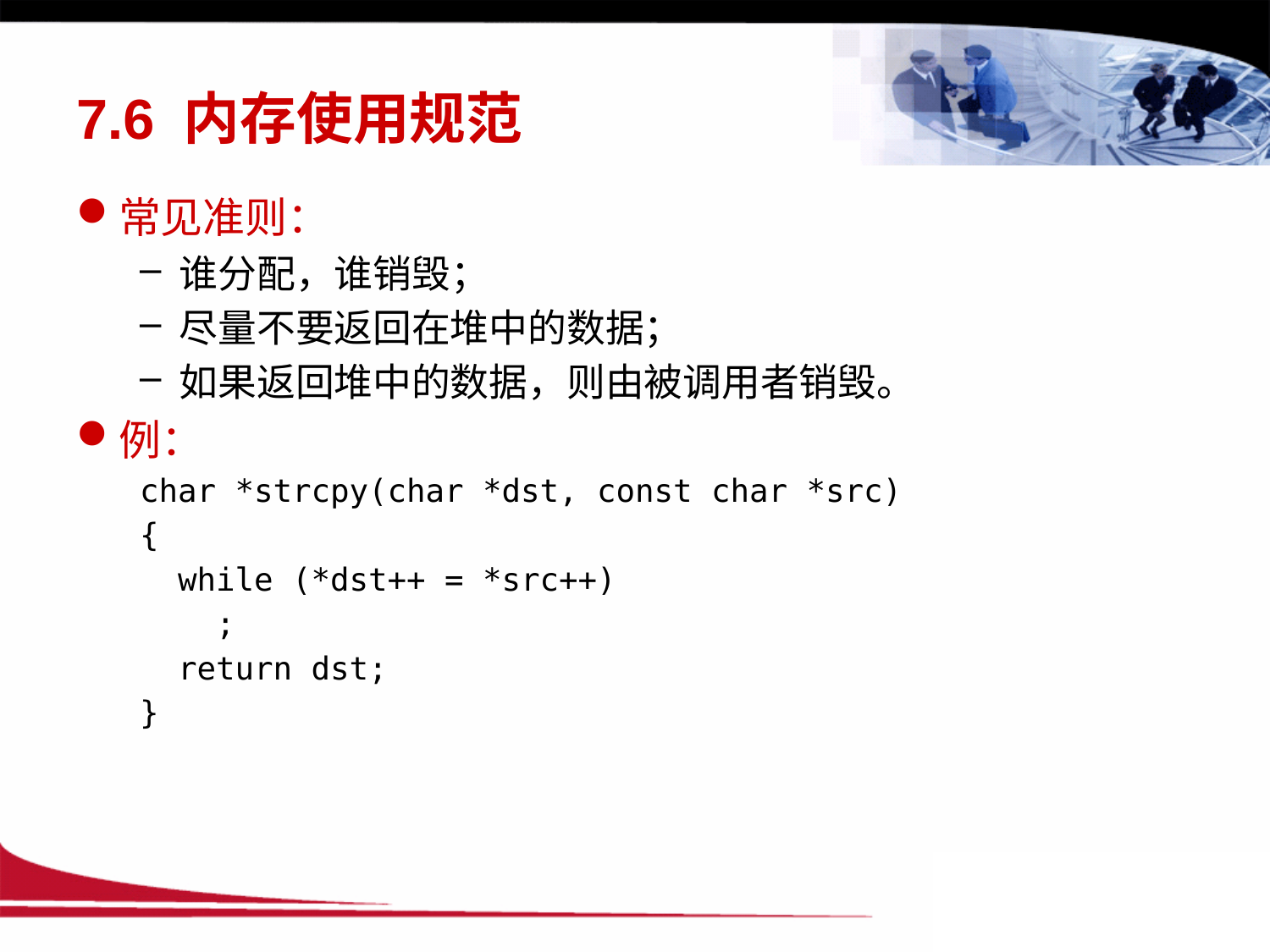

# 7.6 内存使用规范
常见准则：
谁分配，谁销毁；
尽量不要返回在堆中的数据；
如果返回堆中的数据，则由被调用者销毁。
例：
char *strcpy(char *dst, const char *src)
{
  while (*dst++ = *src++)
    ;
  return dst;
}